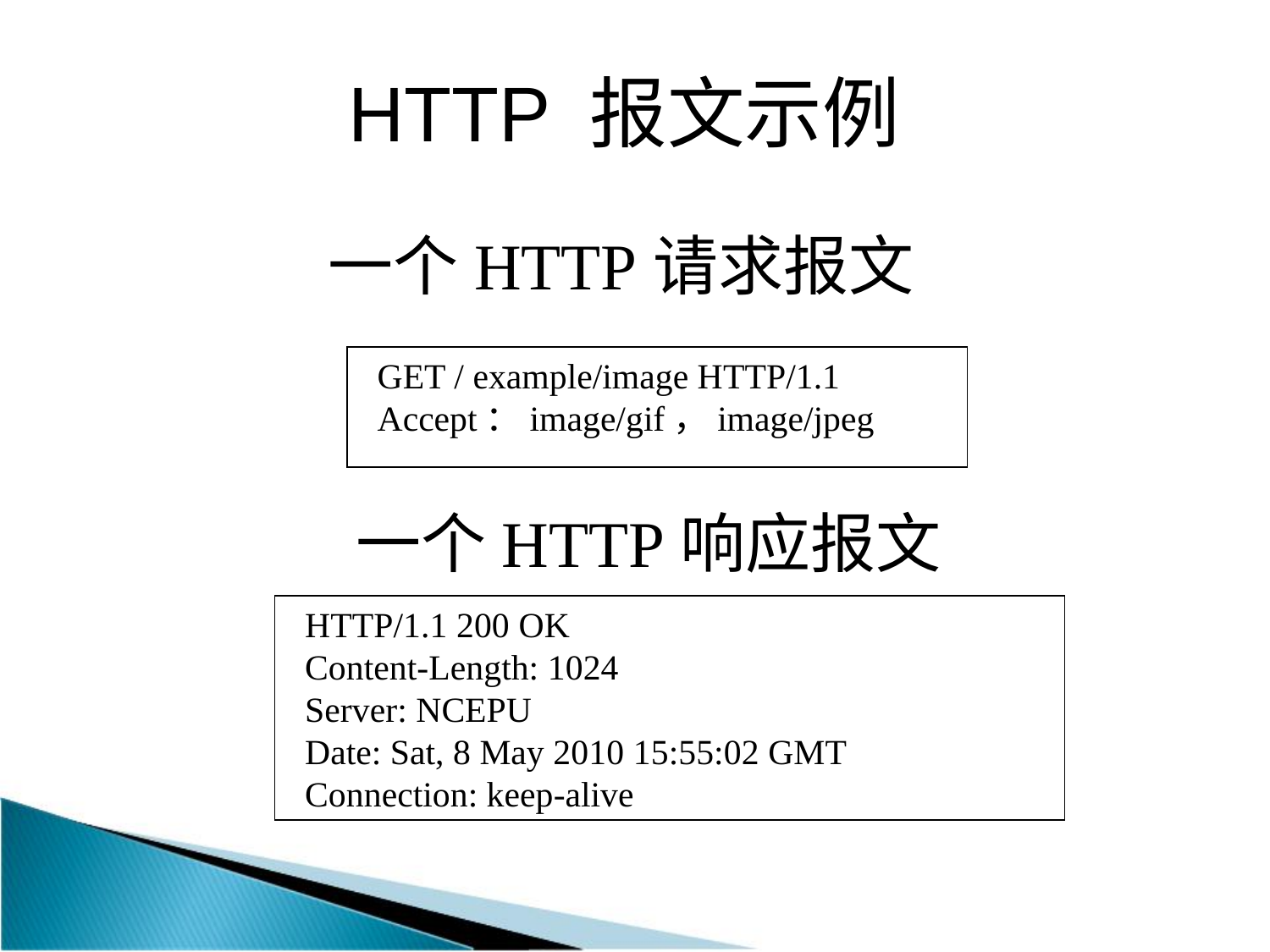

# HTTP 报文示例
一个HTTP请求报文
GET / example/image HTTP/1.1
Accept：image/gif，image/jpeg
一个HTTP响应报文
HTTP/1.1 200 OK
Content-Length: 1024
Server: NCEPU
Date: Sat, 8 May 2010 15:55:02 GMT
Connection: keep-alive